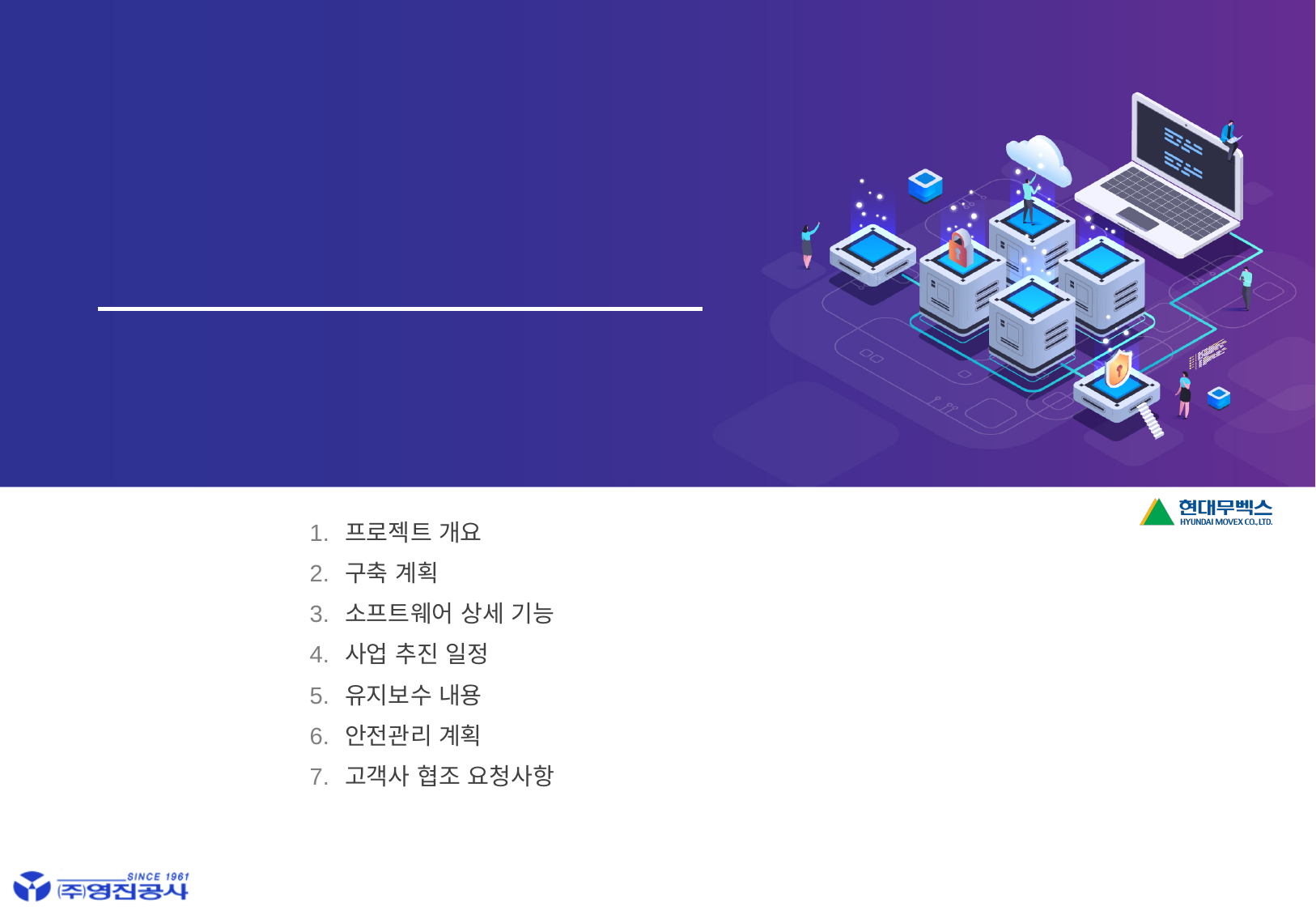

수행 계획서
프로젝트 개요
구축 계획
소프트웨어 상세 기능
사업 추진 일정
유지보수 내용
안전관리 계획
고객사 협조 요청사항